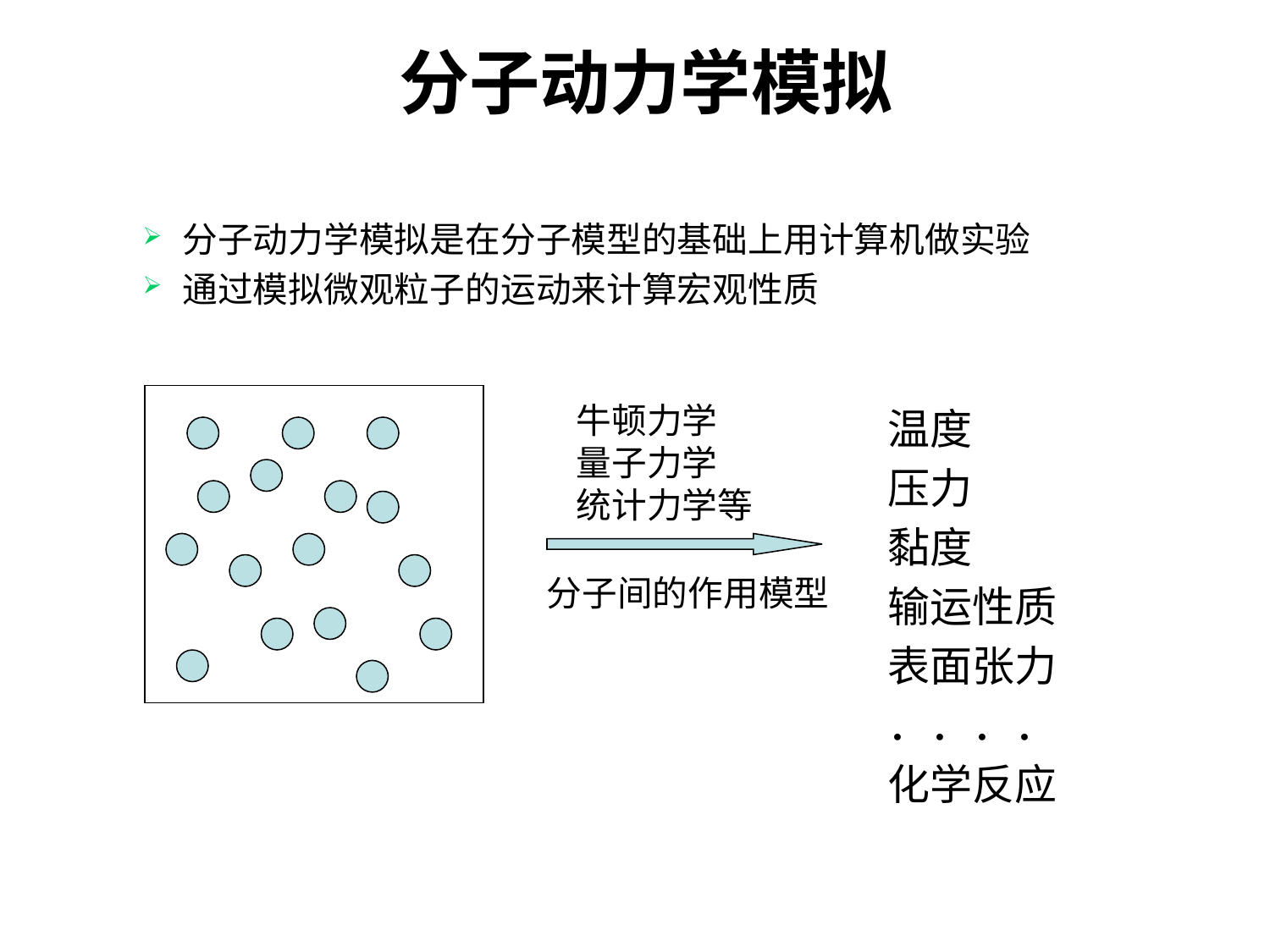

分子动力学模拟
分子动力学模拟是在分子模型的基础上用计算机做实验
通过模拟微观粒子的运动来计算宏观性质

牛顿力学
量子力学
统计力学等
温度
压力
黏度
输运性质
表面张力
．．．．
化学反应

分子间的作用模型